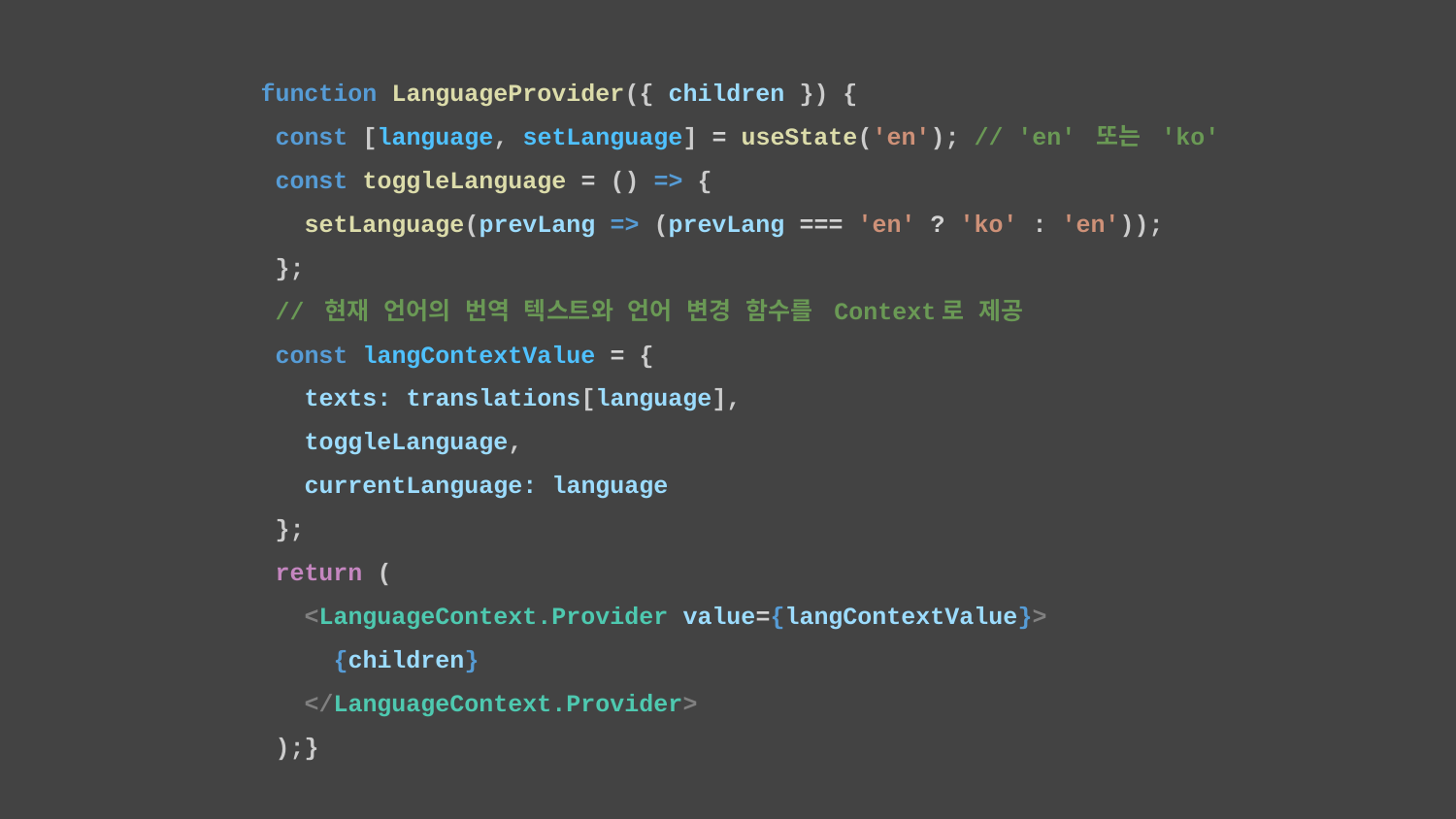

function LanguageProvider({ children }) {
 const [language, setLanguage] = useState('en'); // 'en' 또는 'ko'
 const toggleLanguage = () => {
   setLanguage(prevLang => (prevLang === 'en' ? 'ko' : 'en'));
 };
 // 현재 언어의 번역 텍스트와 언어 변경 함수를 Context로 제공
 const langContextValue = {
   texts: translations[language],
   toggleLanguage,
   currentLanguage: language
 };
 return (
   <LanguageContext.Provider value={langContextValue}>
     {children}
   </LanguageContext.Provider>
 );}